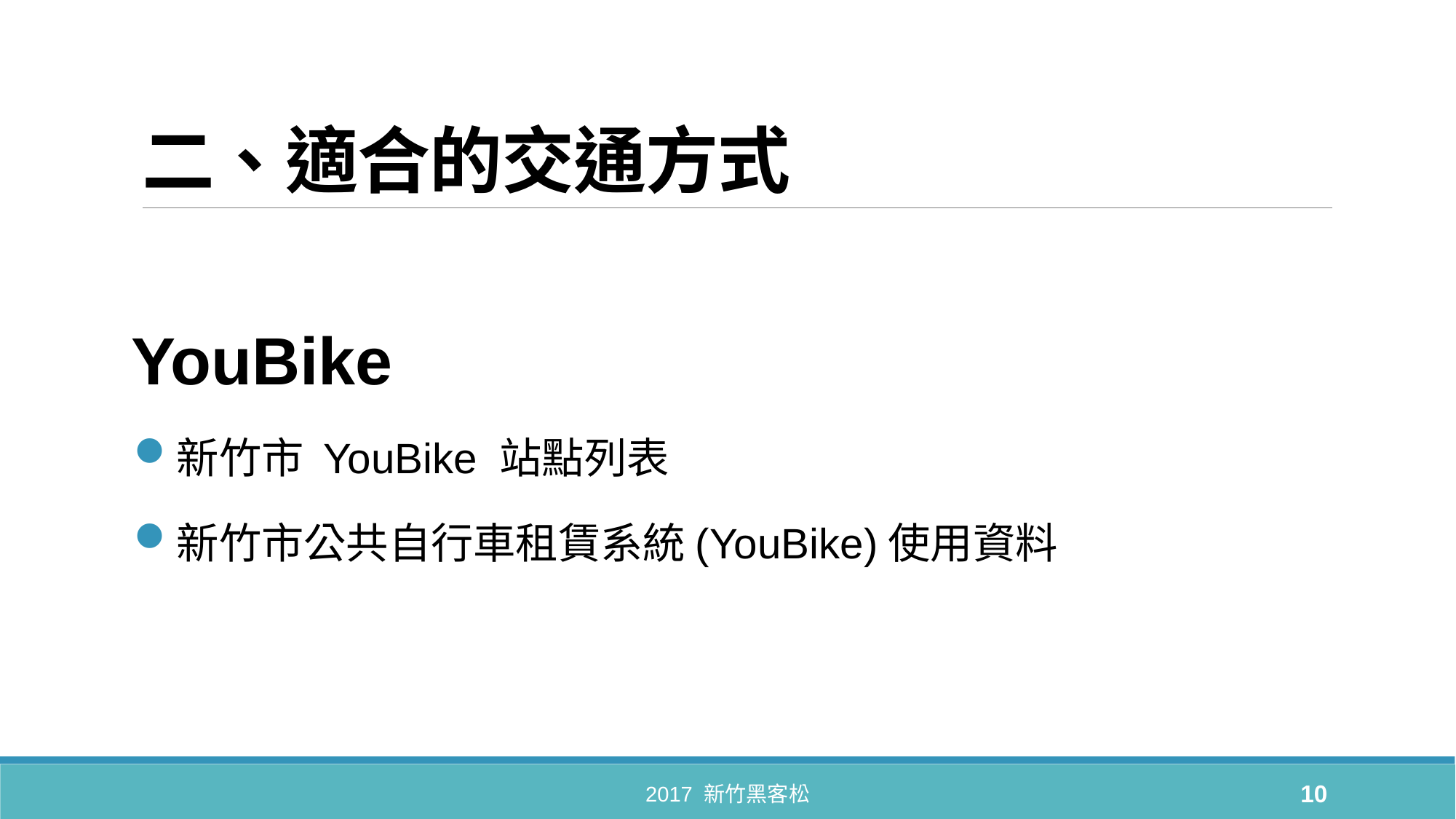

# 二、適合的交通方式

YouBike
新竹市 YouBike 站點列表
新竹市公共自行車租賃系統(YouBike)使用資料
2017 新竹黑客松
10